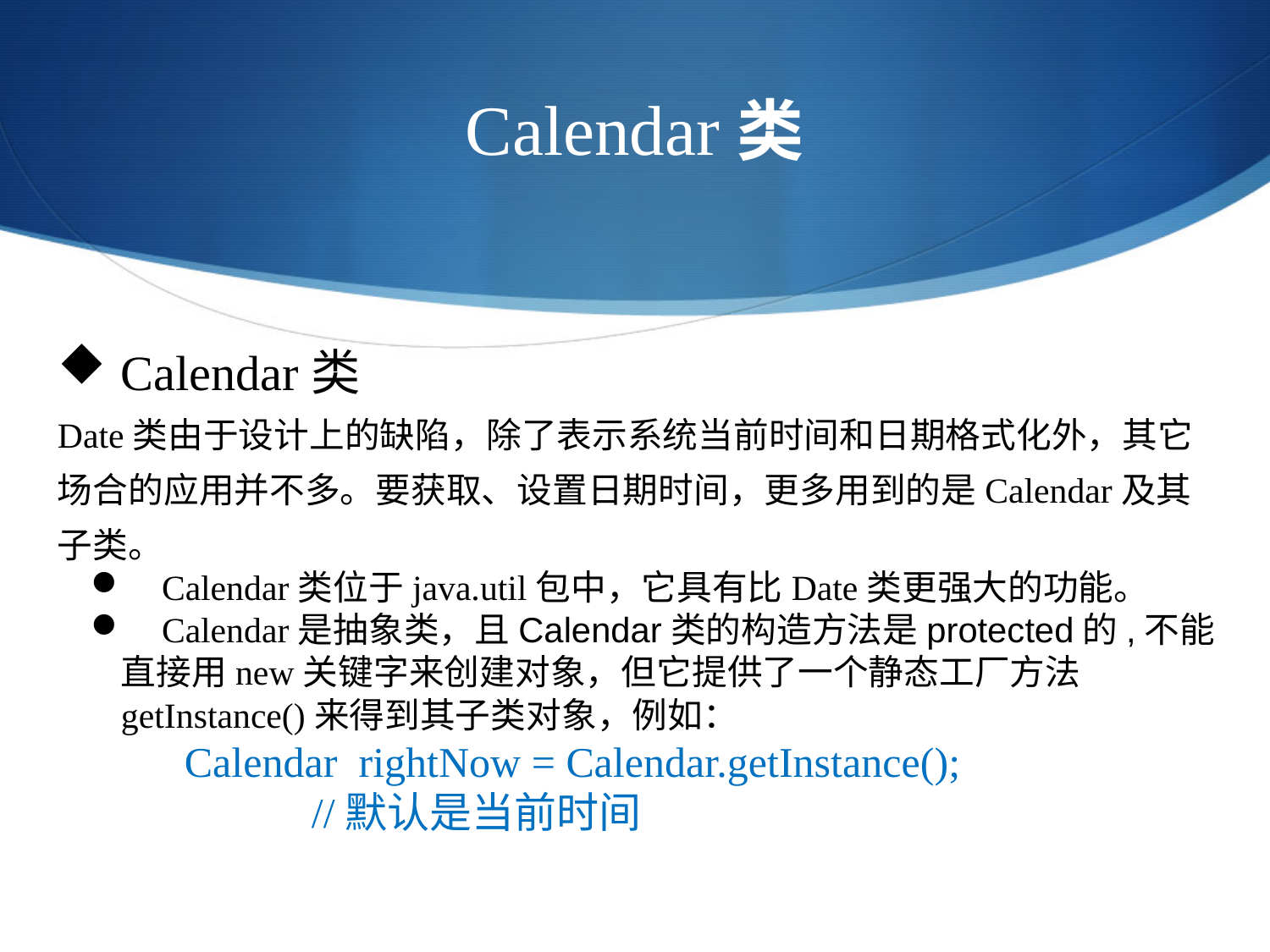

Calendar类
Calendar类
Date类由于设计上的缺陷，除了表示系统当前时间和日期格式化外，其它场合的应用并不多。要获取、设置日期时间，更多用到的是Calendar及其子类。
    Calendar类位于java.util包中，它具有比Date类更强大的功能。
    Calendar是抽象类，且Calendar类的构造方法是protected的,不能直接用new关键字来创建对象，但它提供了一个静态工厂方法getInstance()来得到其子类对象，例如：
	Calendar  rightNow = Calendar.getInstance();
		//默认是当前时间